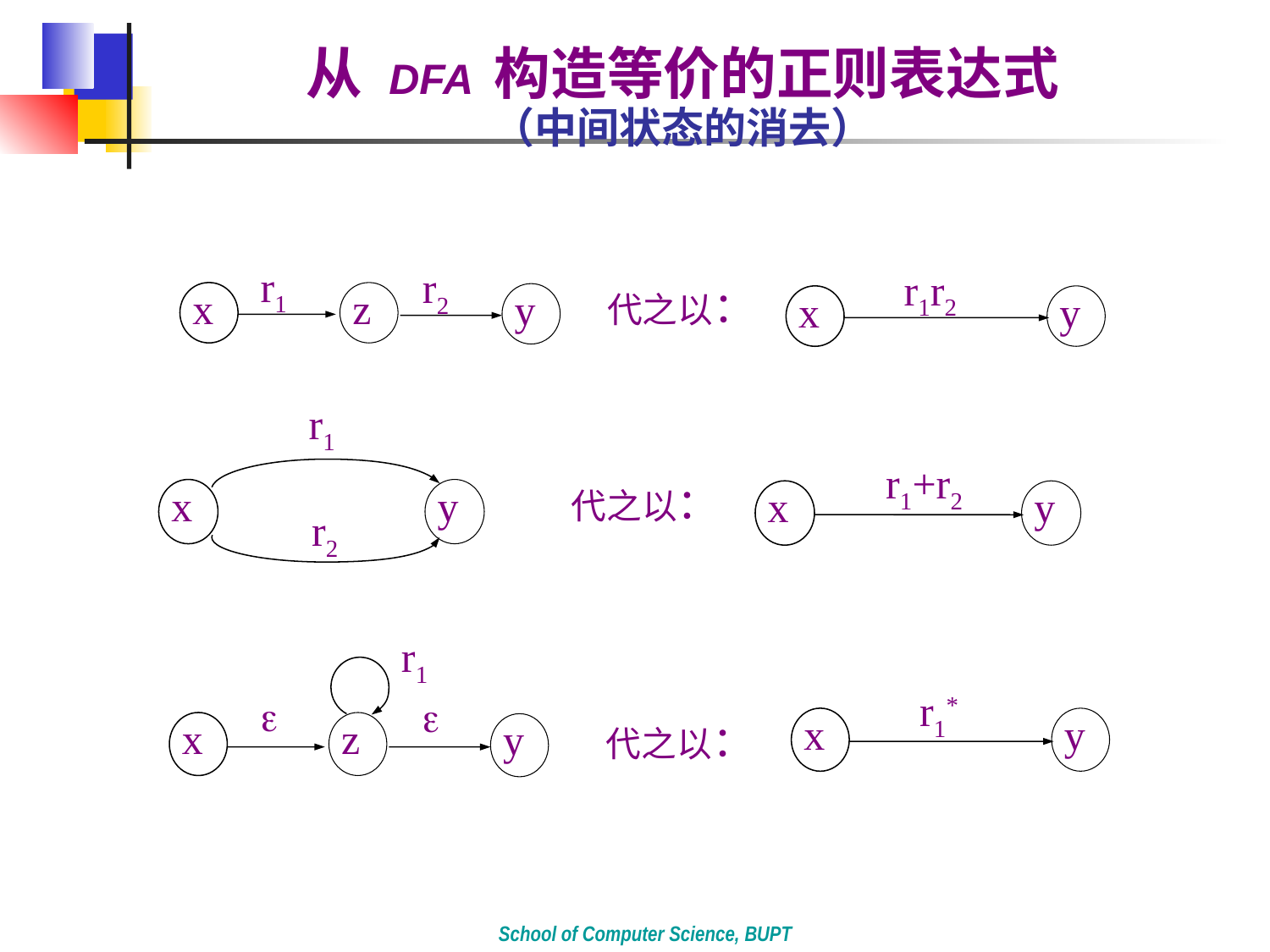

从 DFA 构造等价的正则表达式
（中间状态的消去）
  r1
  r2
x

z

y

 r1r2
x

y

代之以：
r1

x

y

r2

  r1+r2
x

y

代之以：
  r1

   ε
   ε
x

z

y

  r1*
x

y

代之以：

School of Computer Science, BUPT
14